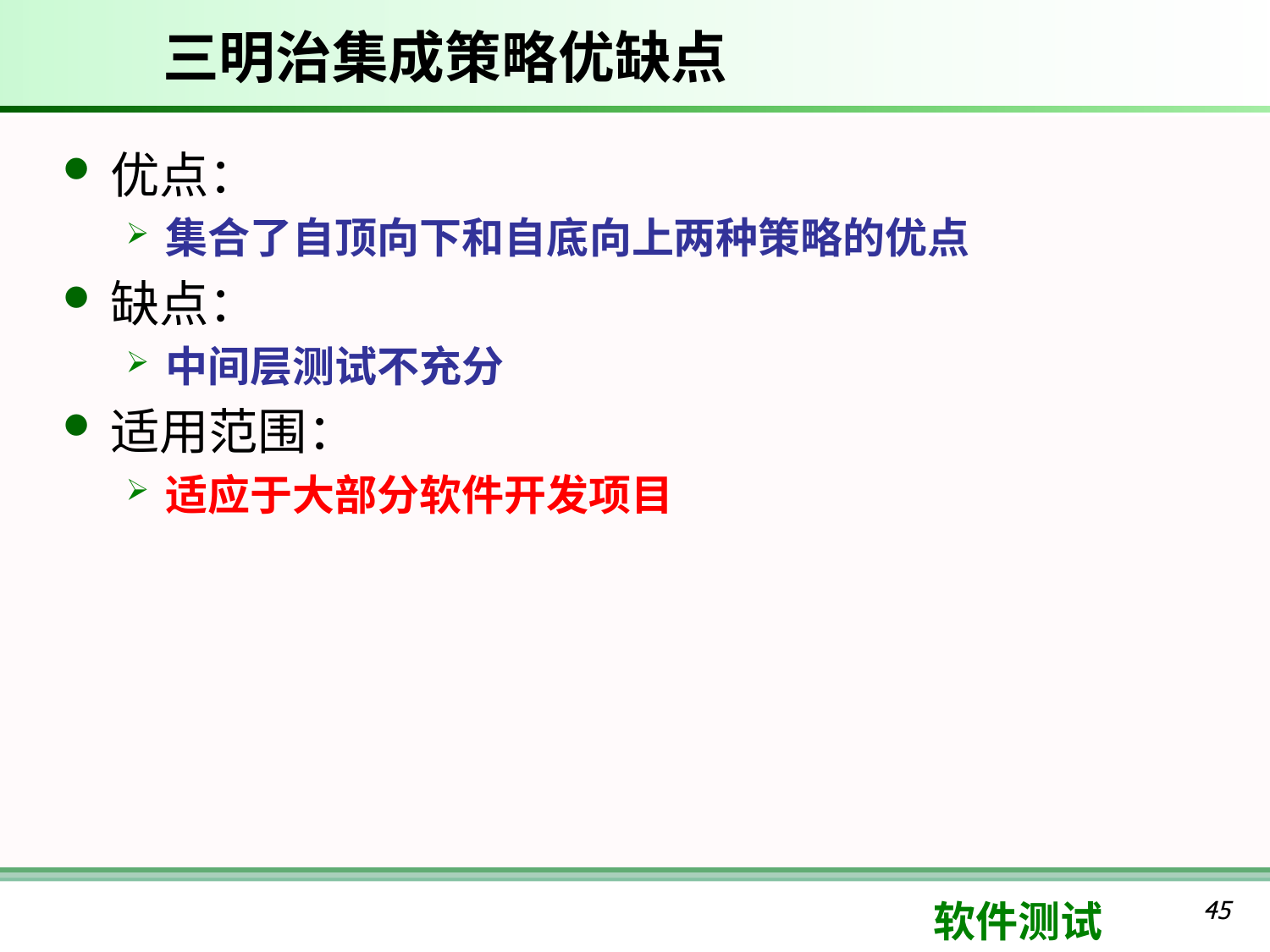

三明治集成策略优缺点
优点：
集合了自顶向下和自底向上两种策略的优点
缺点：
中间层测试不充分
适用范围：
适应于大部分软件开发项目
45